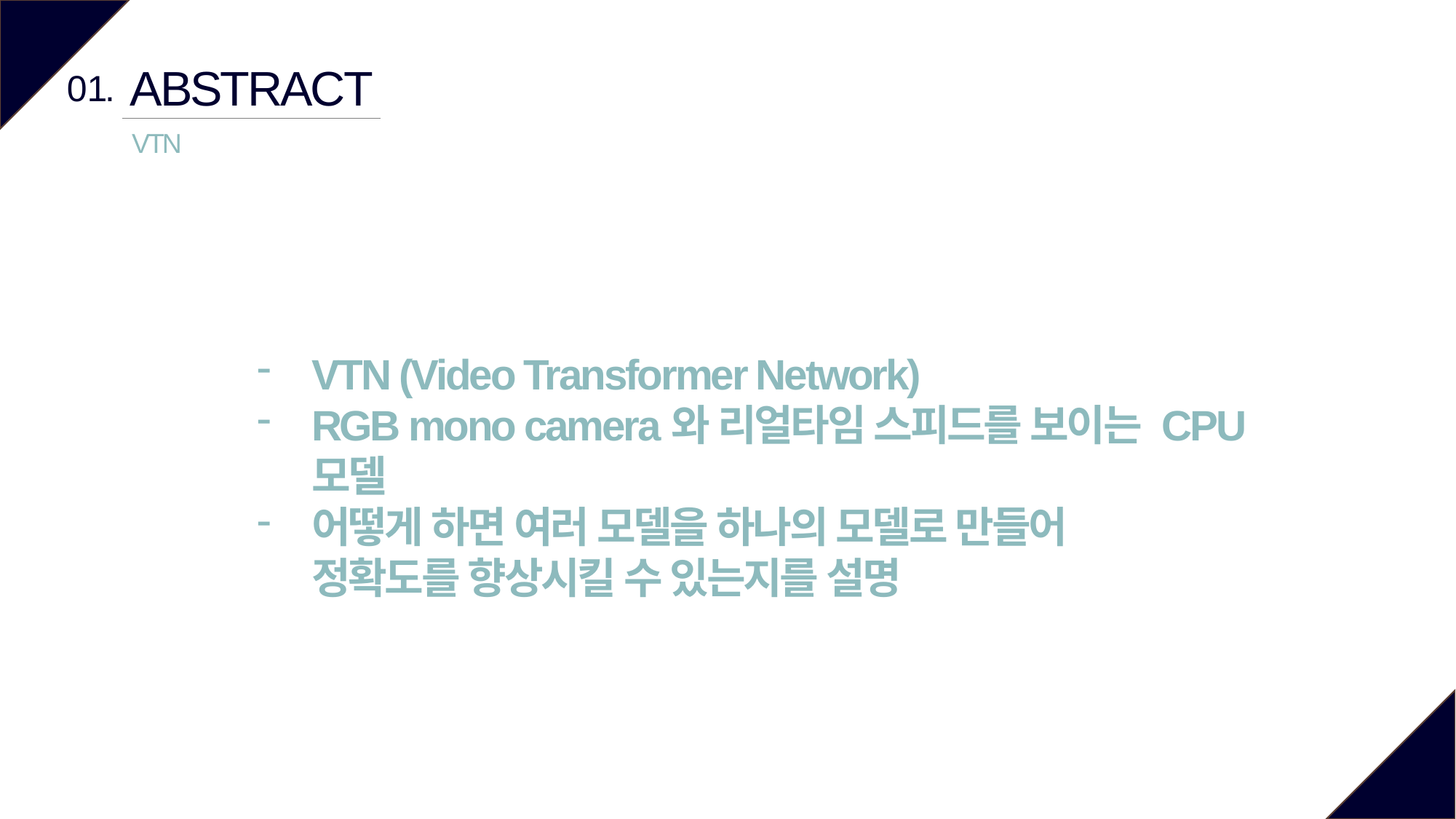

ABSTRACT
01.

VTN
VTN (Video Transformer Network)
RGB mono camera와 리얼타임 스피드를 보이는 CPU모델
어떻게 하면 여러 모델을 하나의 모델로 만들어
정확도를 향상시킬 수 있는지를 설명